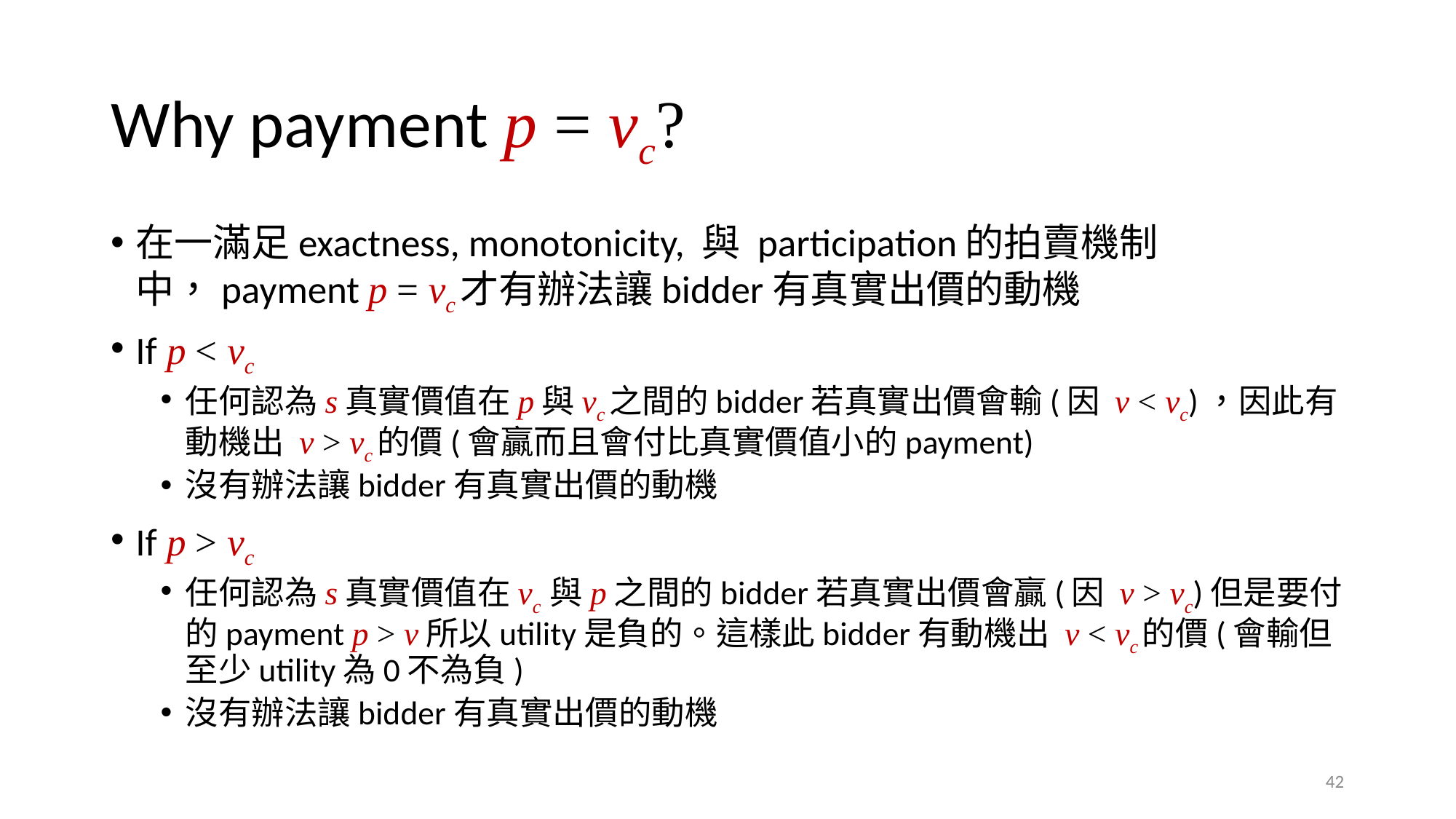

# Why payment p = vc?
在一滿足exactness, monotonicity, 與 participation的拍賣機制中，payment p = vc才有辦法讓bidder有真實出價的動機
If p < vc
任何認為s真實價值在p與vc之間的bidder若真實出價會輸(因 v < vc)，因此有動機出 v > vc的價(會贏而且會付比真實價值小的payment)
沒有辦法讓bidder有真實出價的動機
If p > vc
任何認為s真實價值在vc 與p之間的bidder若真實出價會贏(因 v > vc)但是要付的payment p > v所以utility是負的。這樣此bidder有動機出 v < vc的價(會輸但至少utility為0不為負)
沒有辦法讓bidder有真實出價的動機

42